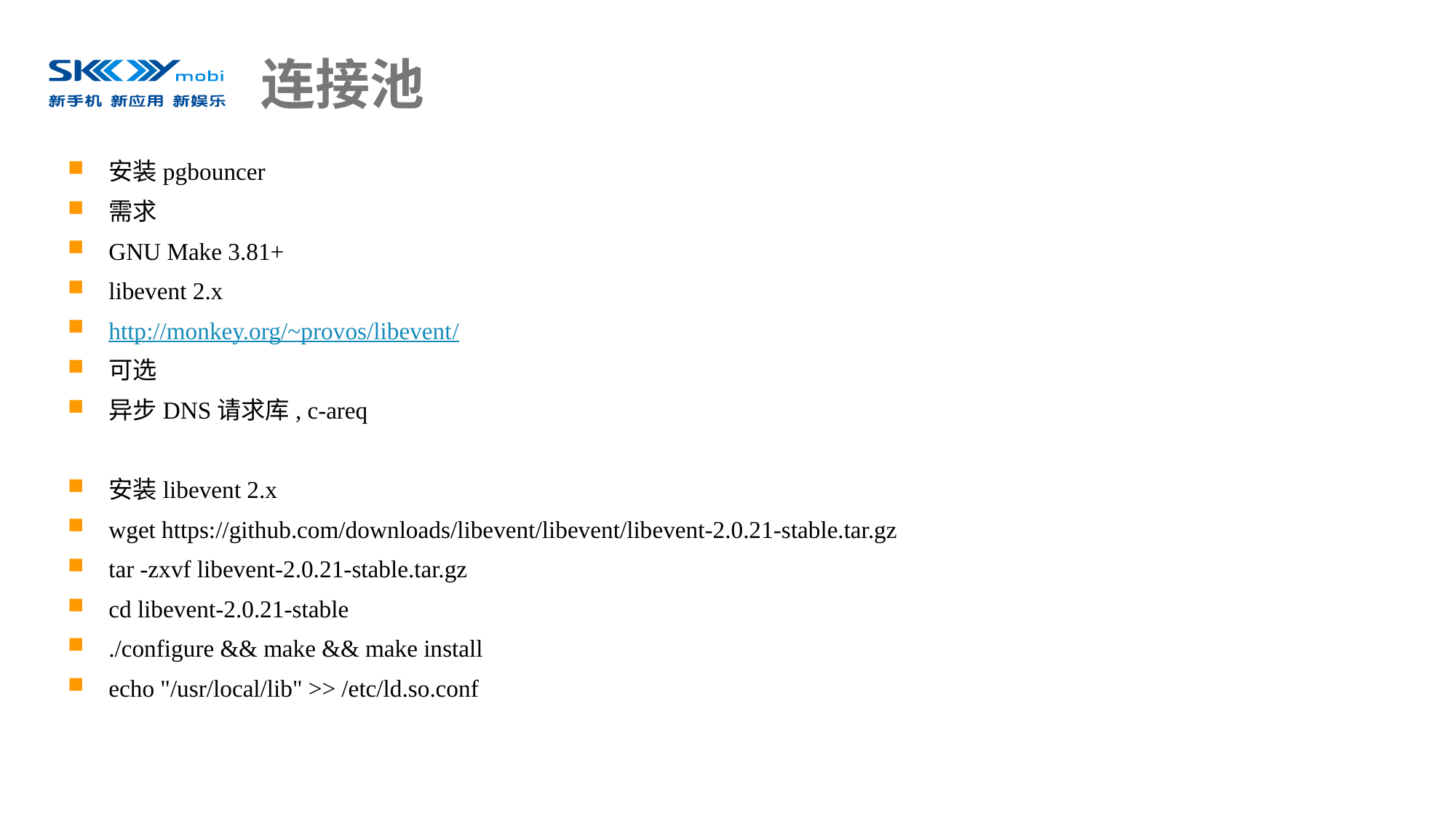

# 连接池
安装pgbouncer
需求
GNU Make 3.81+
libevent 2.x
http://monkey.org/~provos/libevent/
可选
异步DNS请求库, c-areq

安装libevent 2.x
wget https://github.com/downloads/libevent/libevent/libevent-2.0.21-stable.tar.gz
tar -zxvf libevent-2.0.21-stable.tar.gz
cd libevent-2.0.21-stable
./configure && make && make install
echo "/usr/local/lib" >> /etc/ld.so.conf